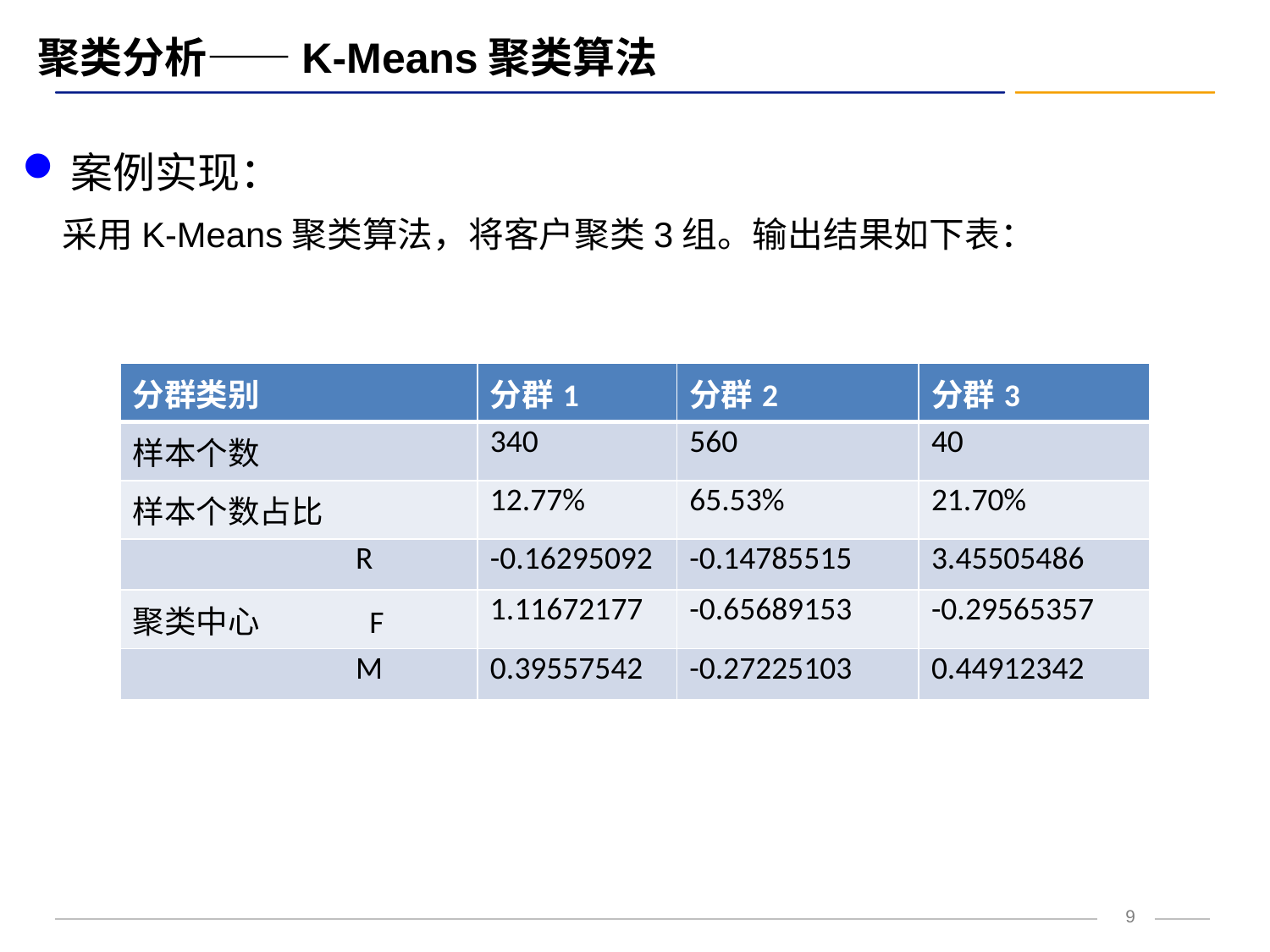

聚类分析——K-Means聚类算法

案例实现：
    采用K-Means聚类算法，将客户聚类3组。输出结果如下表：
| 分群类别 | 分群1 | 分群2 | 分群3 |
| --- | --- | --- | --- |
| 样本个数 | 340 | 560 | 40 |
| 样本个数占比 | 12.77% | 65.53% | 21.70% |
| R | -0.16295092 | -0.14785515 | 3.45505486 |
| 聚类中心 F | 1.11672177 | -0.65689153 | -0.29565357 |
| M | 0.39557542 | -0.27225103 | 0.44912342 |